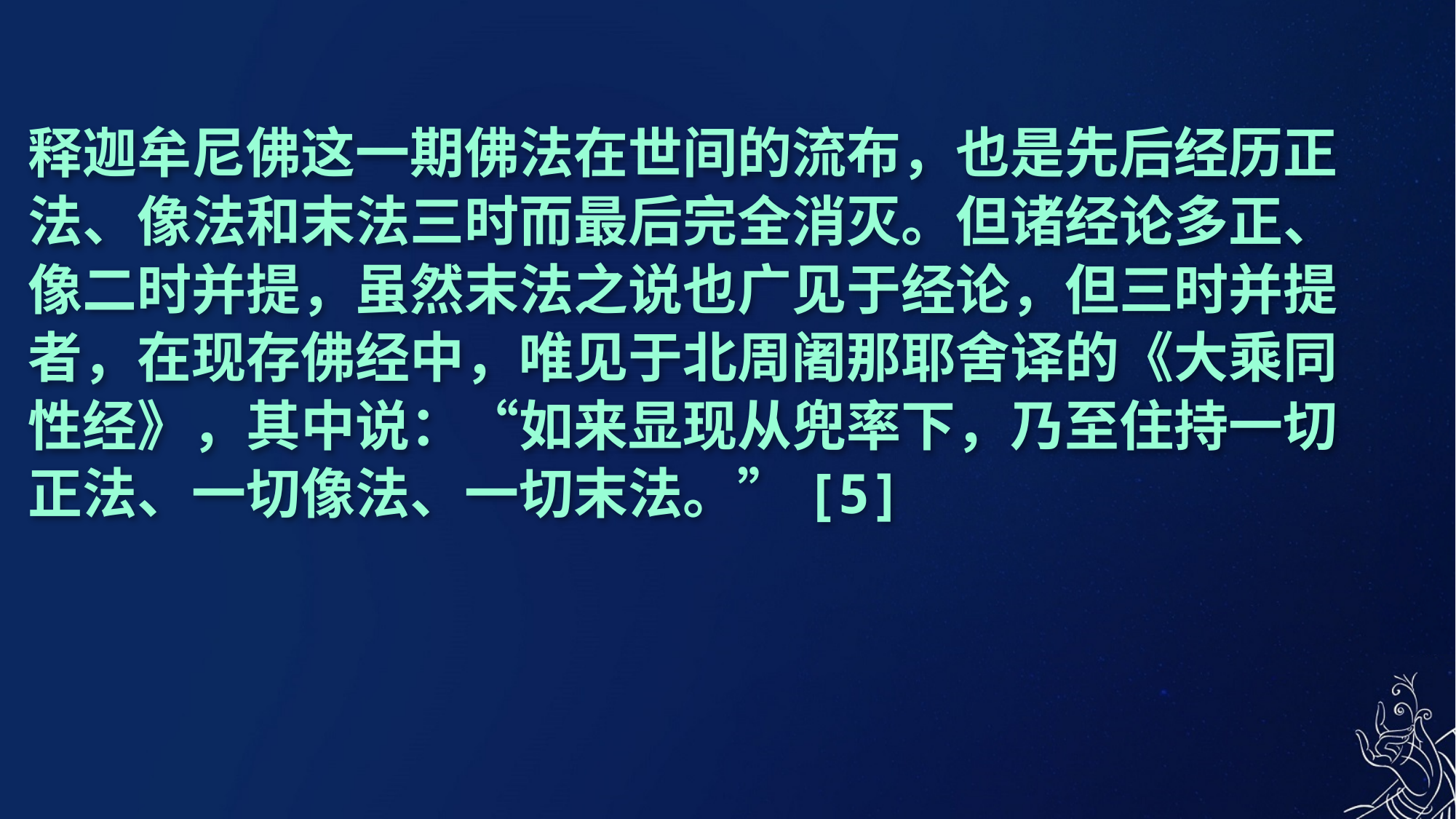

释迦牟尼佛这一期佛法在世间的流布，也是先后经历正法、像法和末法三时而最后完全消灭。但诸经论多正、像二时并提，虽然末法之说也广见于经论，但三时并提者，在现存佛经中，唯见于北周阇那耶舍译的《大乘同性经》，其中说：“如来显现从兜率下，乃至住持一切正法、一切像法、一切末法。”[5]